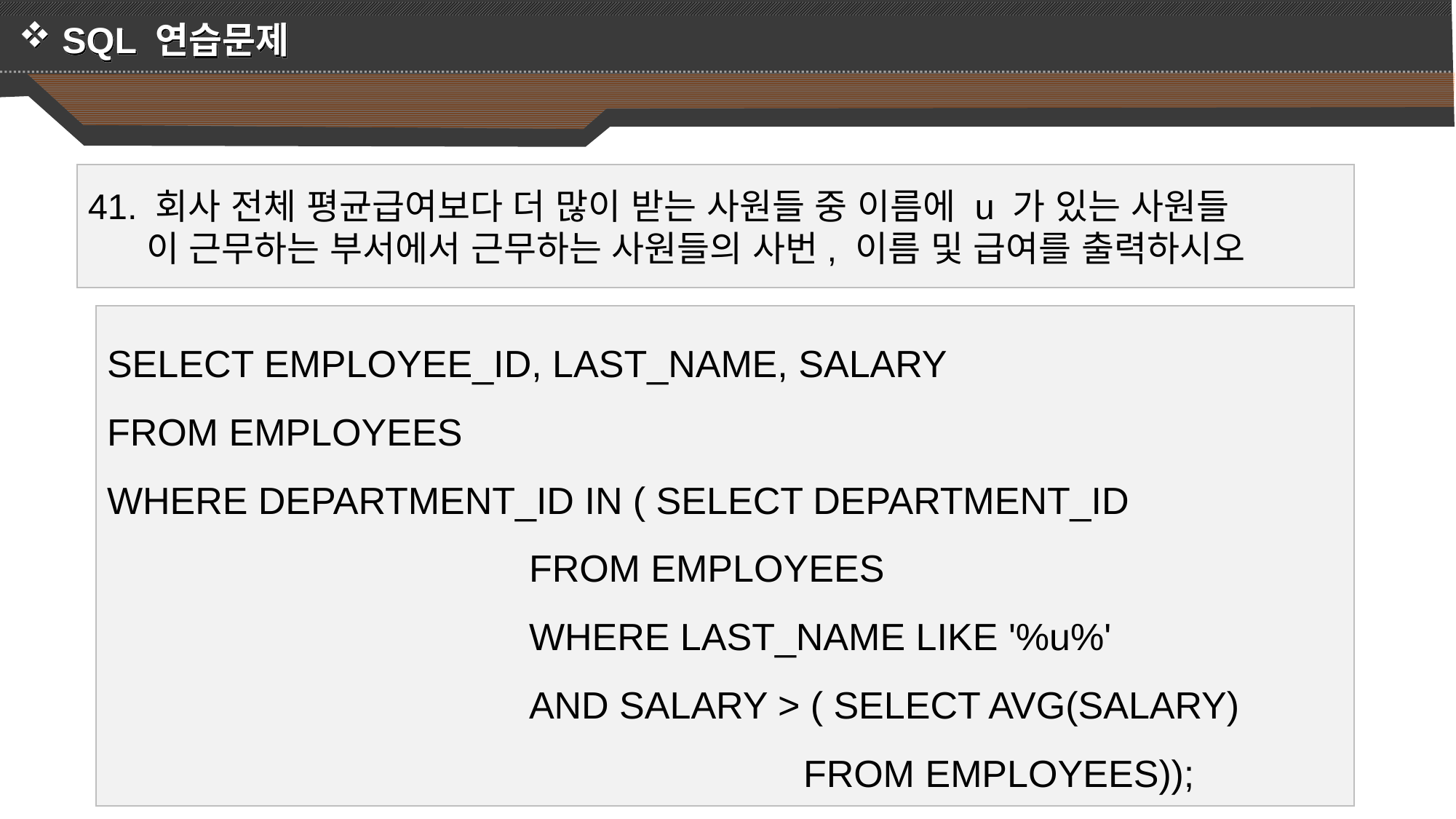

SQL 연습문제

41. 회사 전체 평균급여보다 더 많이 받는 사원들 중 이름에 u 가 있는 사원들
     이 근무하는 부서에서 근무하는 사원들의 사번, 이름 및 급여를 출력하시오
SELECT EMPLOYEE_ID, LAST_NAME, SALARY
FROM EMPLOYEES
WHERE DEPARTMENT_ID IN ( SELECT DEPARTMENT_ID
                                        FROM EMPLOYEES
                                        WHERE LAST_NAME LIKE '%u%'
                                        AND SALARY > ( SELECT AVG(SALARY)
                                                                  FROM EMPLOYEES));